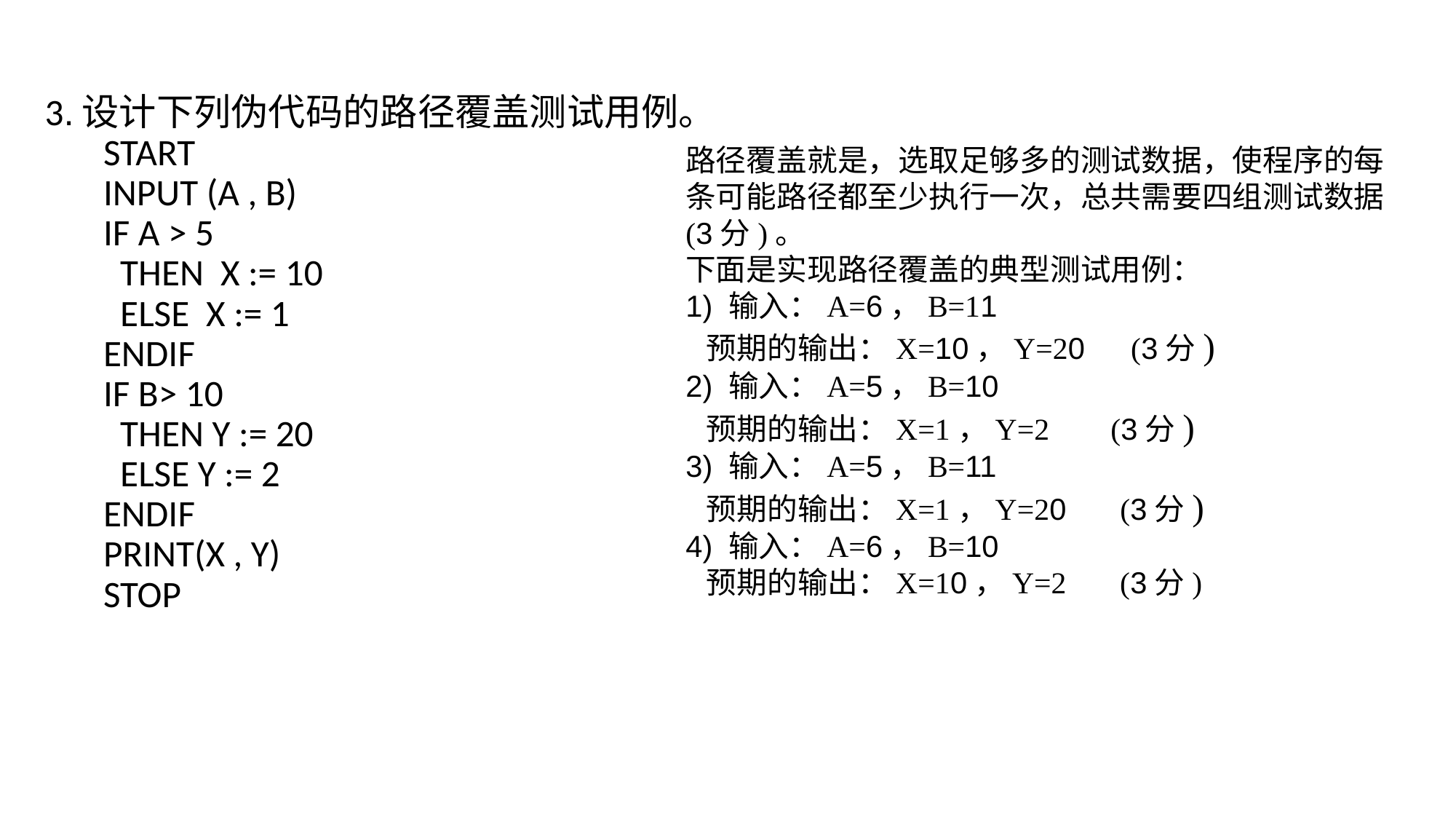

3.设计下列伪代码的路径覆盖测试用例。
       START
       INPUT (A , B)
       IF A > 5
         THEN  X := 10
         ELSE  X := 1
       ENDIF
       IF B> 10
         THEN Y := 20
         ELSE Y := 2
       ENDIF
       PRINT(X , Y)
       STOP
路径覆盖就是，选取足够多的测试数据，使程序的每条可能路径都至少执行一次，总共需要四组测试数据 (3分)。
下面是实现路径覆盖的典型测试用例：
1) 输入：A=6，B=11
  预期的输出：X=10，Y=20      (3分)
2) 输入：A=5，B=10
  预期的输出：X=1，Y=2        (3分)
3) 输入：A=5，B=11
  预期的输出：X=1，Y=20       (3分)
4) 输入：A=6，B=10
  预期的输出：X=10，Y=2       (3分)